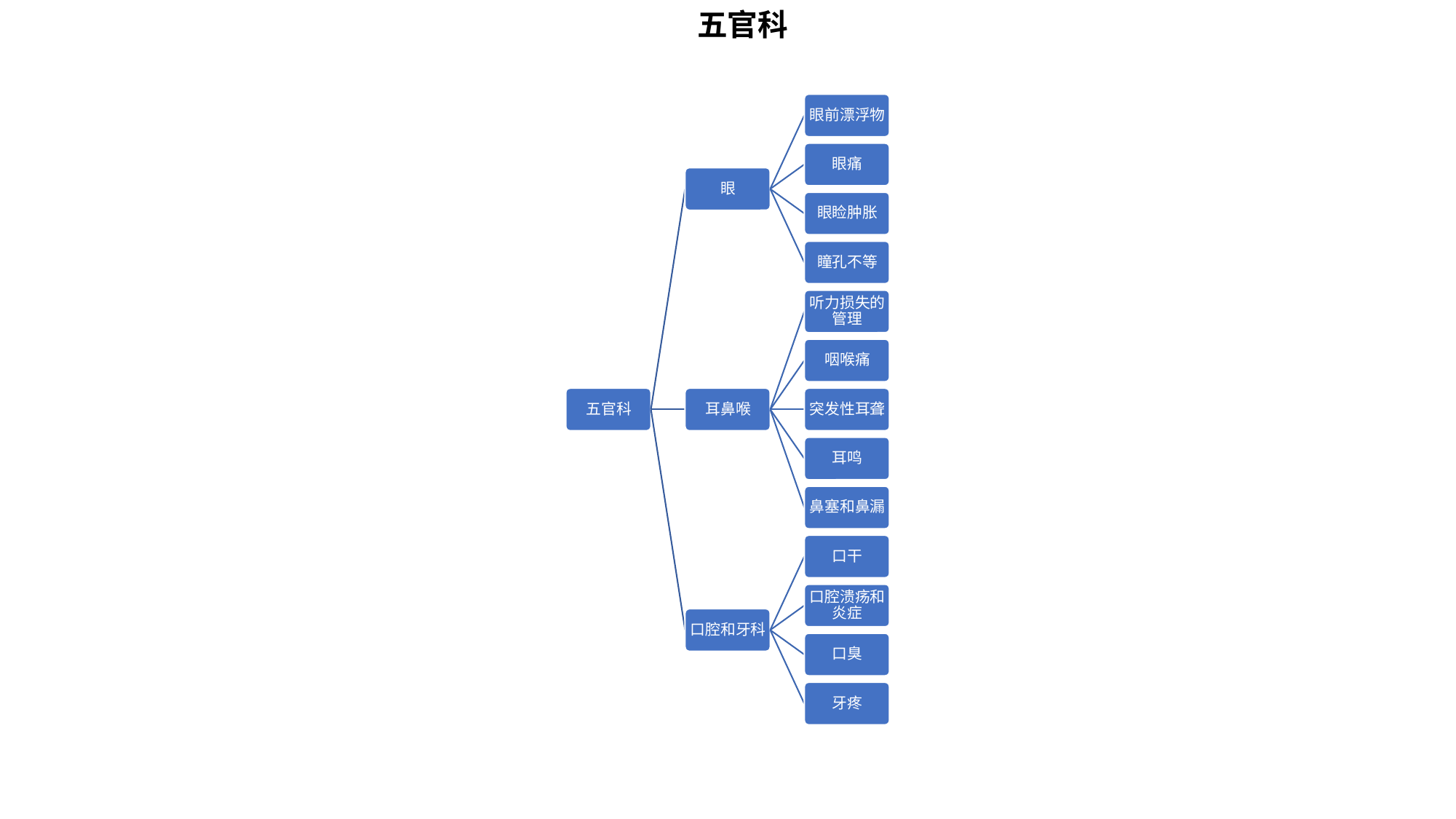

五官科
五官科

眼

眼前漂浮物

眼痛

眼睑肿胀

瞳孔不等

耳鼻喉

听力损失的管理

咽喉痛

突发性耳聋

耳鸣

鼻塞和鼻漏

口腔和牙科

口干

口腔溃疡和炎症

口臭

牙疼